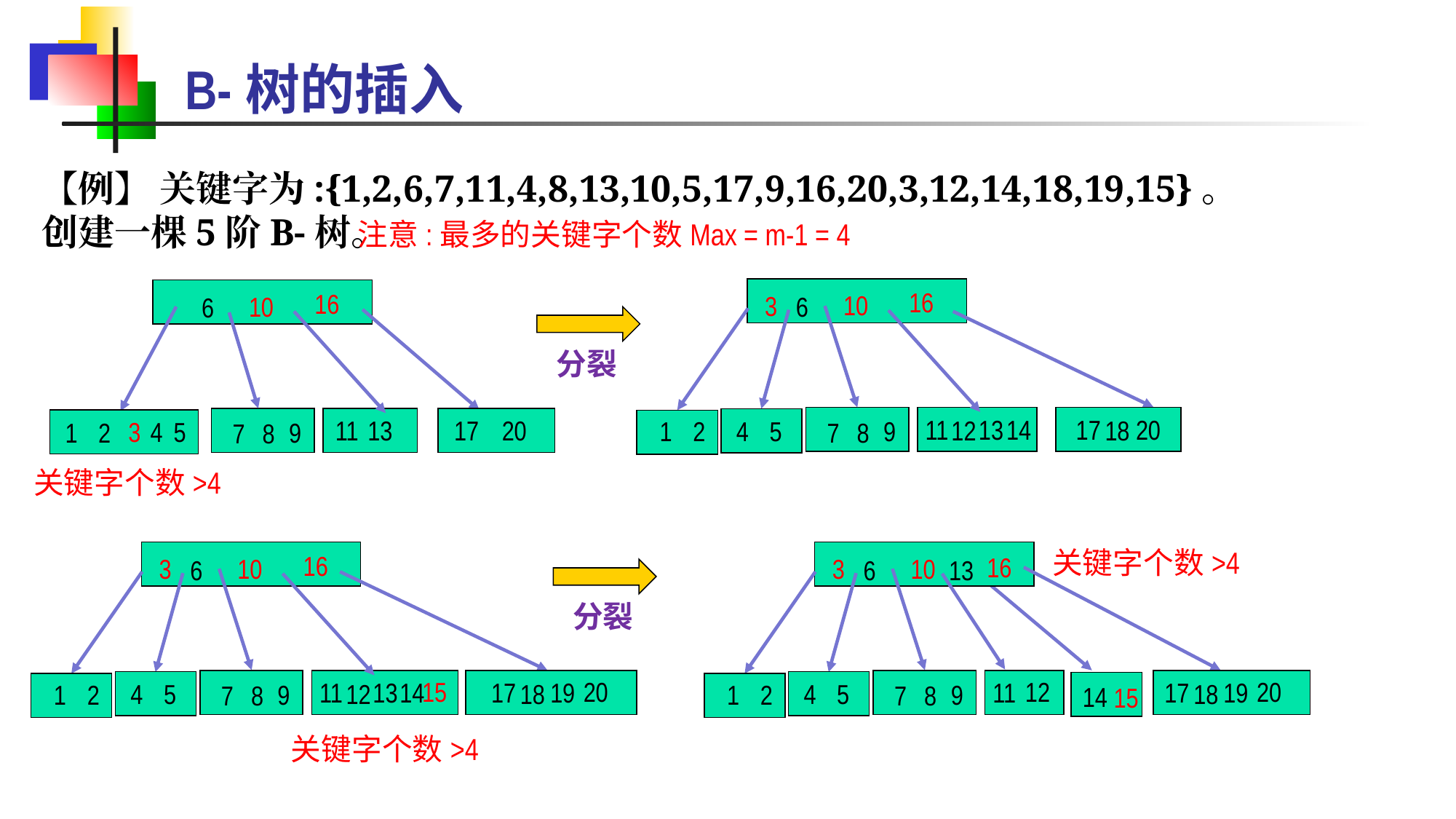

B-树的插入
【例】 关键字为:{1,2,6,7,11,4,8,13,10,5,17,9,16,20,3,12,14,18,19,15}。
创建一棵5阶B-树。
注意:最多的关键字个数Max = m-1 = 4

11

13
1
2

6

7
8
10
9

17
20
16
3

11
13
4

1
2
6

7
8
10
5
9

17
20
16

4
5

分裂
14
18
12
3
关键字个数>4
关键字个数>4

11

13
1
2

6

7
8
10
9

17
19
16
3

4
5
18
14
12
20

13
11

1
2

6

7
8
10
9

17
19
16
3

4
5
18
12
20

15
14

分裂
15
关键字个数>4